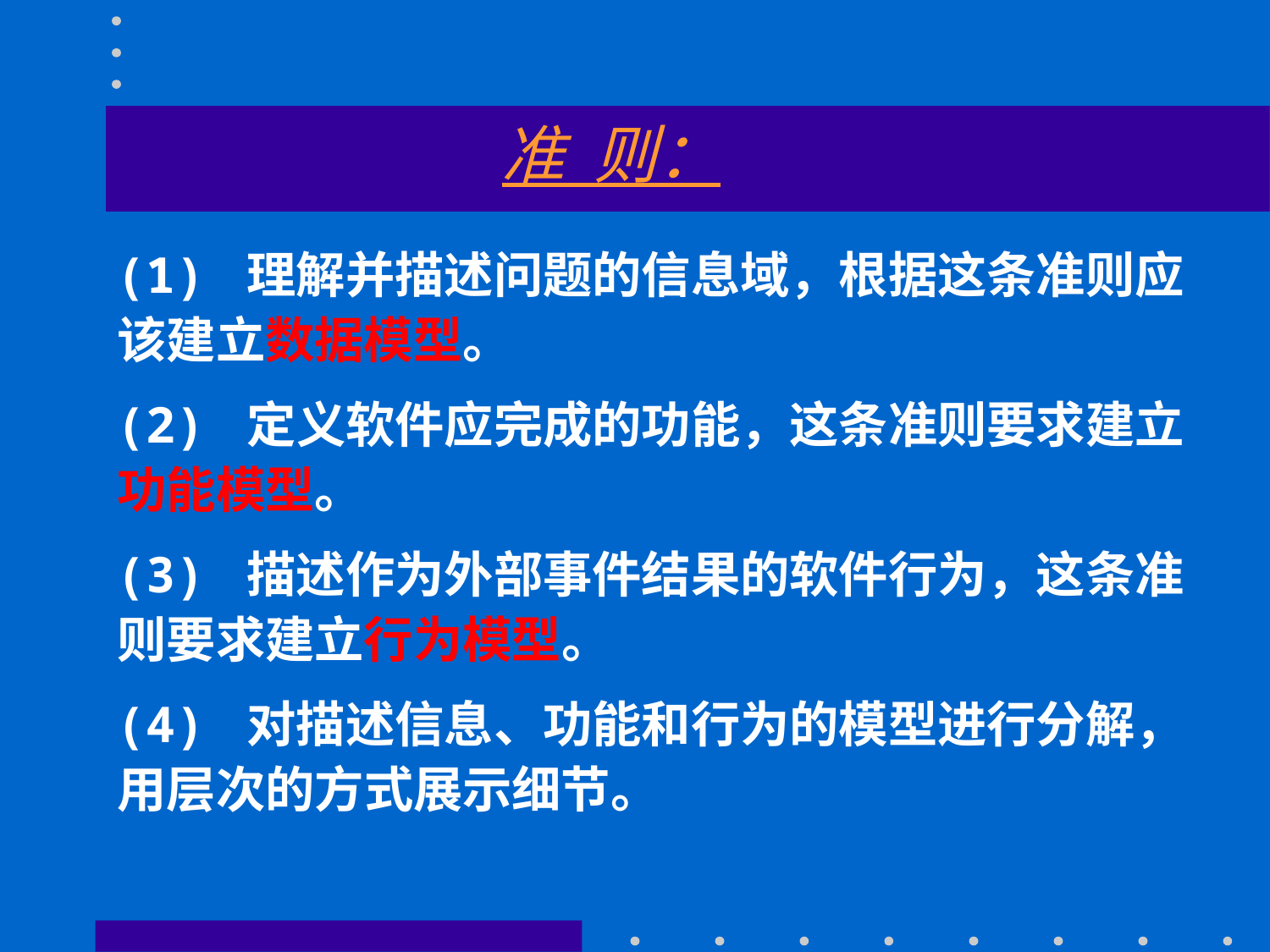

准  则：
(1) 理解并描述问题的信息域，根据这条准则应该建立数据模型。
(2) 定义软件应完成的功能，这条准则要求建立功能模型。
(3) 描述作为外部事件结果的软件行为，这条准则要求建立行为模型。
(4) 对描述信息、功能和行为的模型进行分解，用层次的方式展示细节。